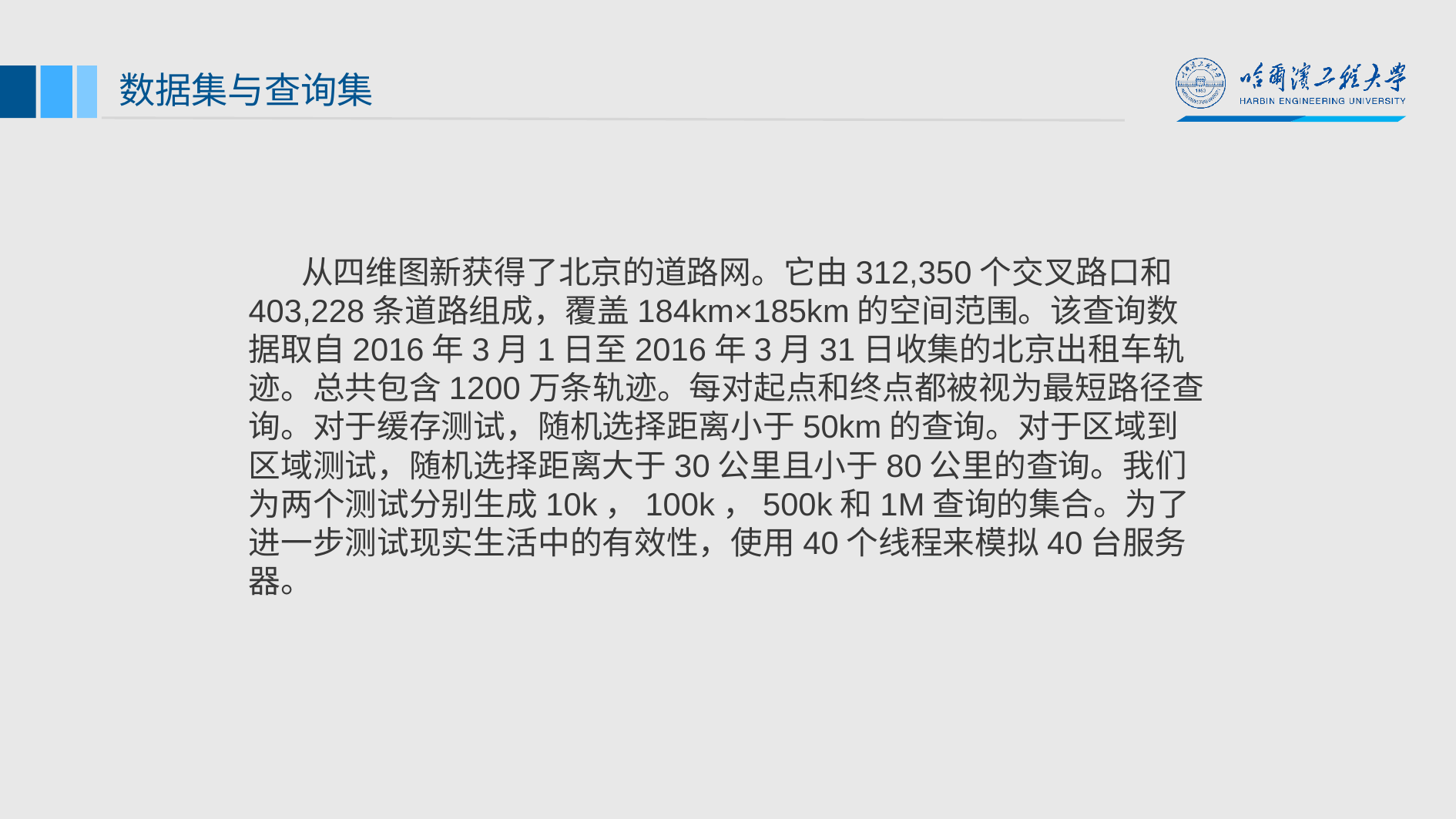

数据集与查询集
       从四维图新获得了北京的道路网。它由312,350个交叉路口和403,228条道路组成，覆盖184km×185km的空间范围。该查询数据取自2016年3月1日至2016年3月31日收集的北京出租车轨迹。总共包含1200万条轨迹。每对起点和终点都被视为最短路径查询。对于缓存测试，随机选择距离小于50km的查询。对于区域到区域测试，随机选择距离大于30公里且小于80公里的查询。我们为两个测试分别生成10k，100k，500k和1M查询的集合。为了进一步测试现实生活中的有效性，使用40个线程来模拟40台服务器。